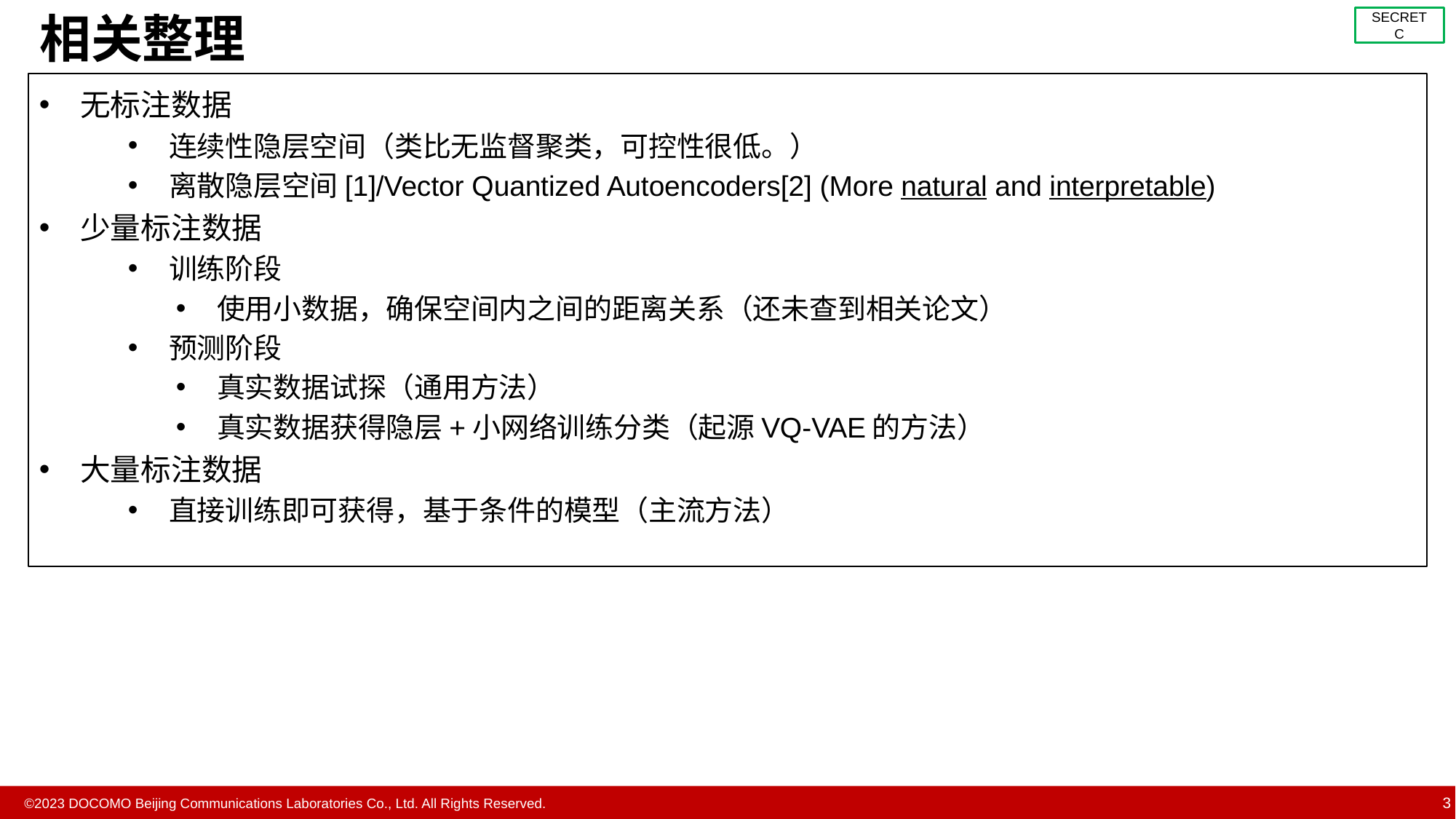

# 相关整理
无标注数据
连续性隐层空间（类比无监督聚类，可控性很低。）
离散隐层空间[1]/Vector Quantized Autoencoders[2] (More natural and interpretable)
少量标注数据
训练阶段
使用小数据，确保空间内之间的距离关系（还未查到相关论文）
预测阶段
真实数据试探（通用方法）
真实数据获得隐层+小网络训练分类（起源VQ-VAE的方法）
大量标注数据
直接训练即可获得，基于条件的模型（主流方法）